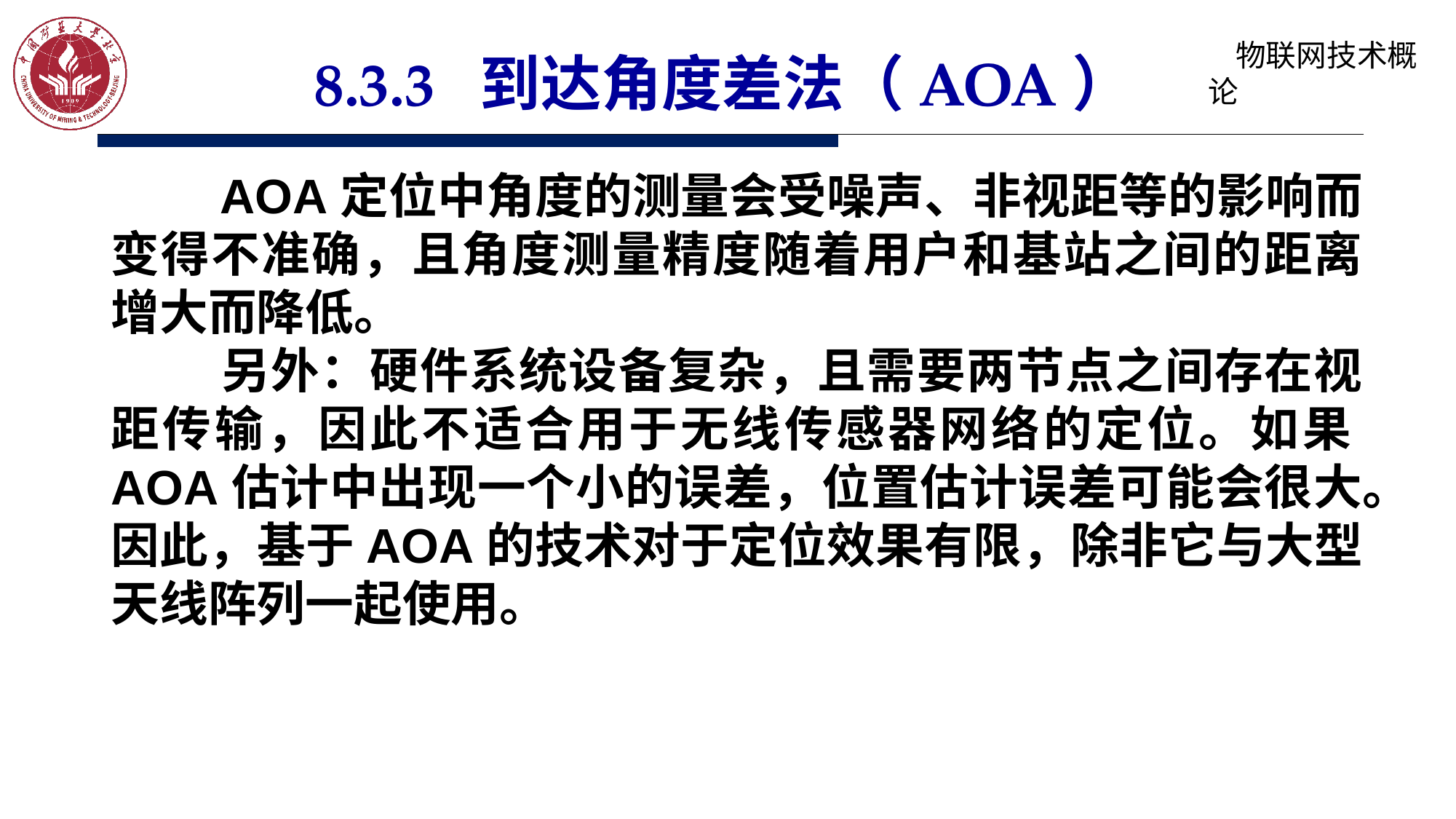

# 8.3.3  到达角度差法（AOA）
	AOA定位中角度的测量会受噪声、非视距等的影响而变得不准确，且角度测量精度随着用户和基站之间的距离增大而降低。
	另外：硬件系统设备复杂，且需要两节点之间存在视距传输，因此不适合用于无线传感器网络的定位。如果AOA估计中出现一个小的误差，位置估计误差可能会很大。因此，基于AOA的技术对于定位效果有限，除非它与大型天线阵列一起使用。